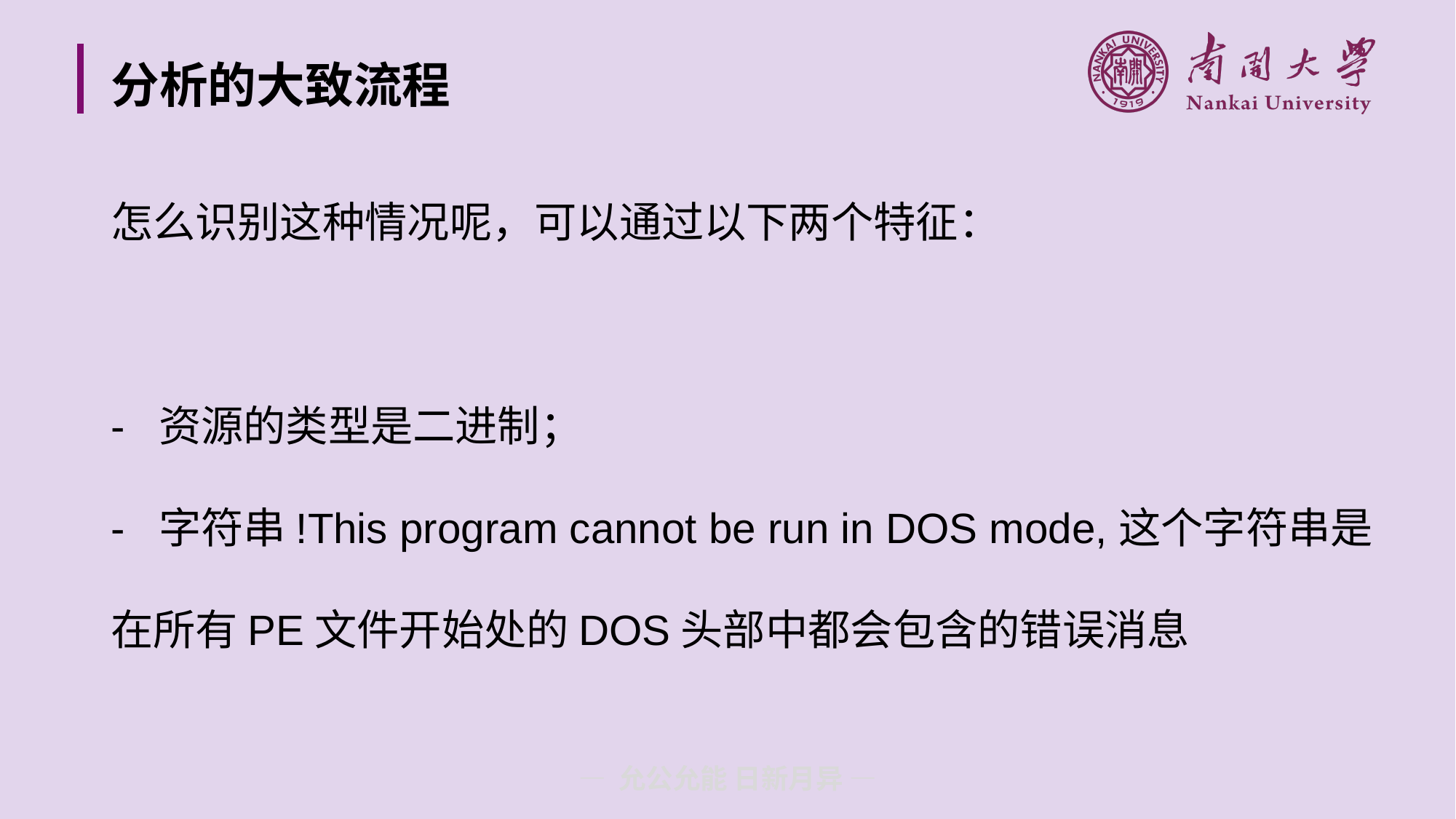

# 分析的大致流程
怎么识别这种情况呢，可以通过以下两个特征：

-  资源的类型是二进制；
-  字符串!This program cannot be run in DOS mode,这个字符串是在所有PE文件开始处的DOS头部中都会包含的错误消息